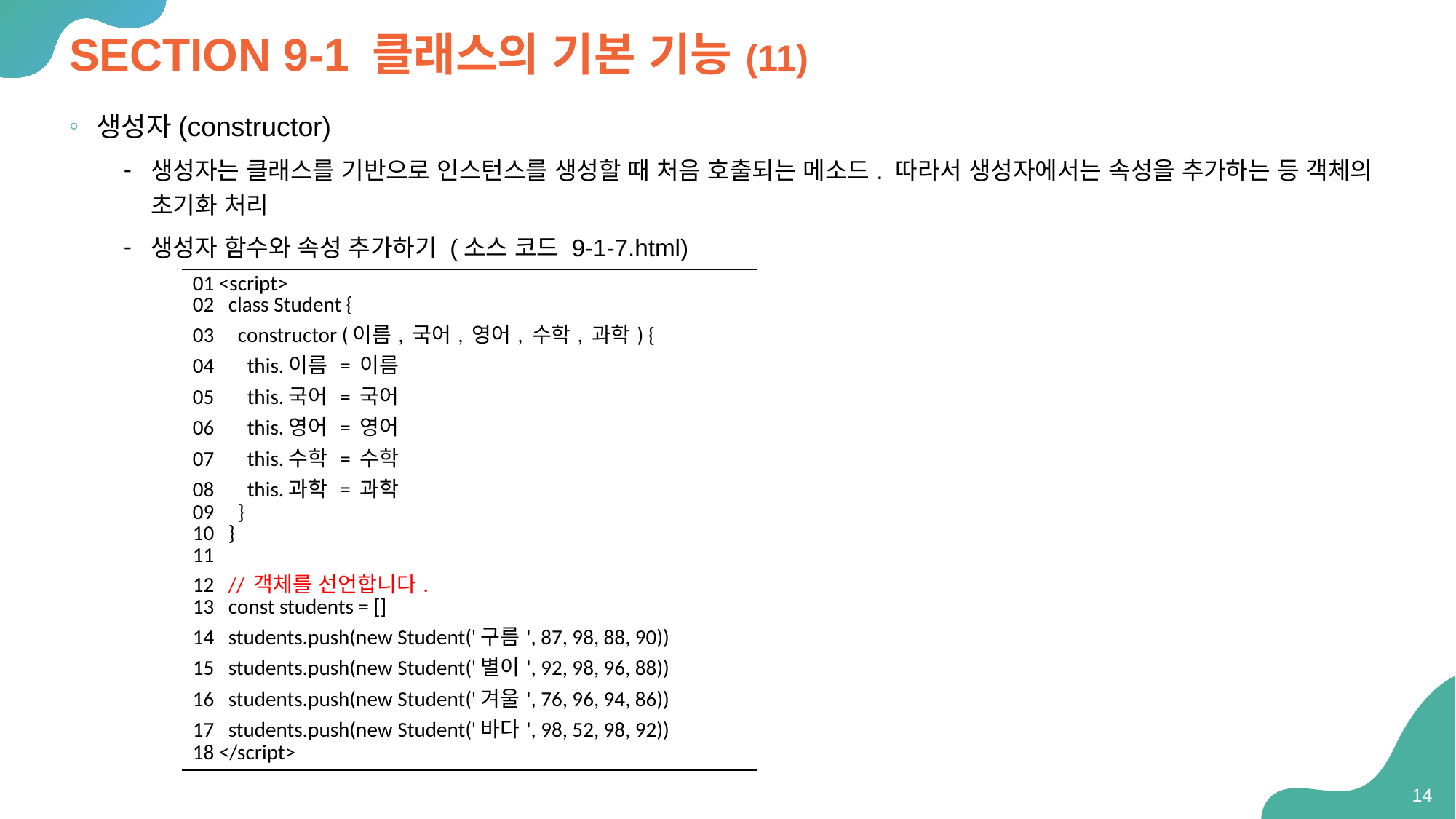

# SECTION 9-1 클래스의 기본 기능(11)
생성자(constructor)
생성자는 클래스를 기반으로 인스턴스를 생성할 때 처음 호출되는 메소드. 따라서 생성자에서는 속성을 추가하는 등 객체의 초기화 처리
생성자 함수와 속성 추가하기 (소스 코드 9-1-7.html)
| 01 <script> 02 class Student { 03 constructor (이름, 국어, 영어, 수학, 과학) { 04 this.이름 = 이름 05 this.국어 = 국어 06 this.영어 = 영어 07 this.수학 = 수학 08 this.과학 = 과학 09 } 10 } 11 12 // 객체를 선언합니다. 13 const students = [] 14 students.push(new Student('구름', 87, 98, 88, 90)) 15 students.push(new Student('별이', 92, 98, 96, 88)) 16 students.push(new Student('겨울', 76, 96, 94, 86)) 17 students.push(new Student('바다', 98, 52, 98, 92)) 18 </script> |
| --- |
14